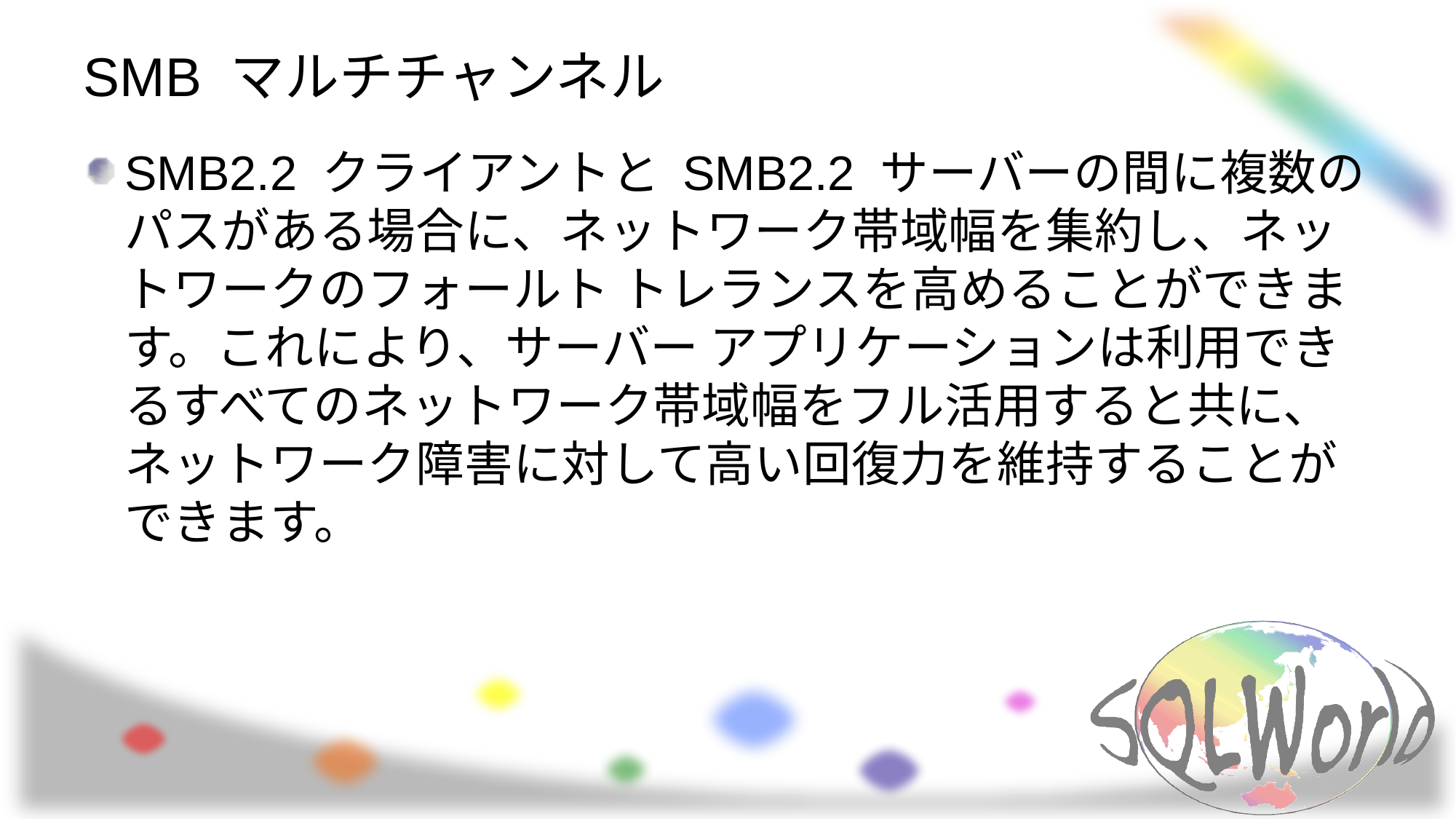

# SMB マルチチャンネル
SMB2.2 クライアントと SMB2.2 サーバーの間に複数のパスがある場合に、ネットワーク帯域幅を集約し、ネットワークのフォールト トレランスを高めることができます。これにより、サーバー アプリケーションは利用できるすべてのネットワーク帯域幅をフル活用すると共に、ネットワーク障害に対して高い回復力を維持することができます。